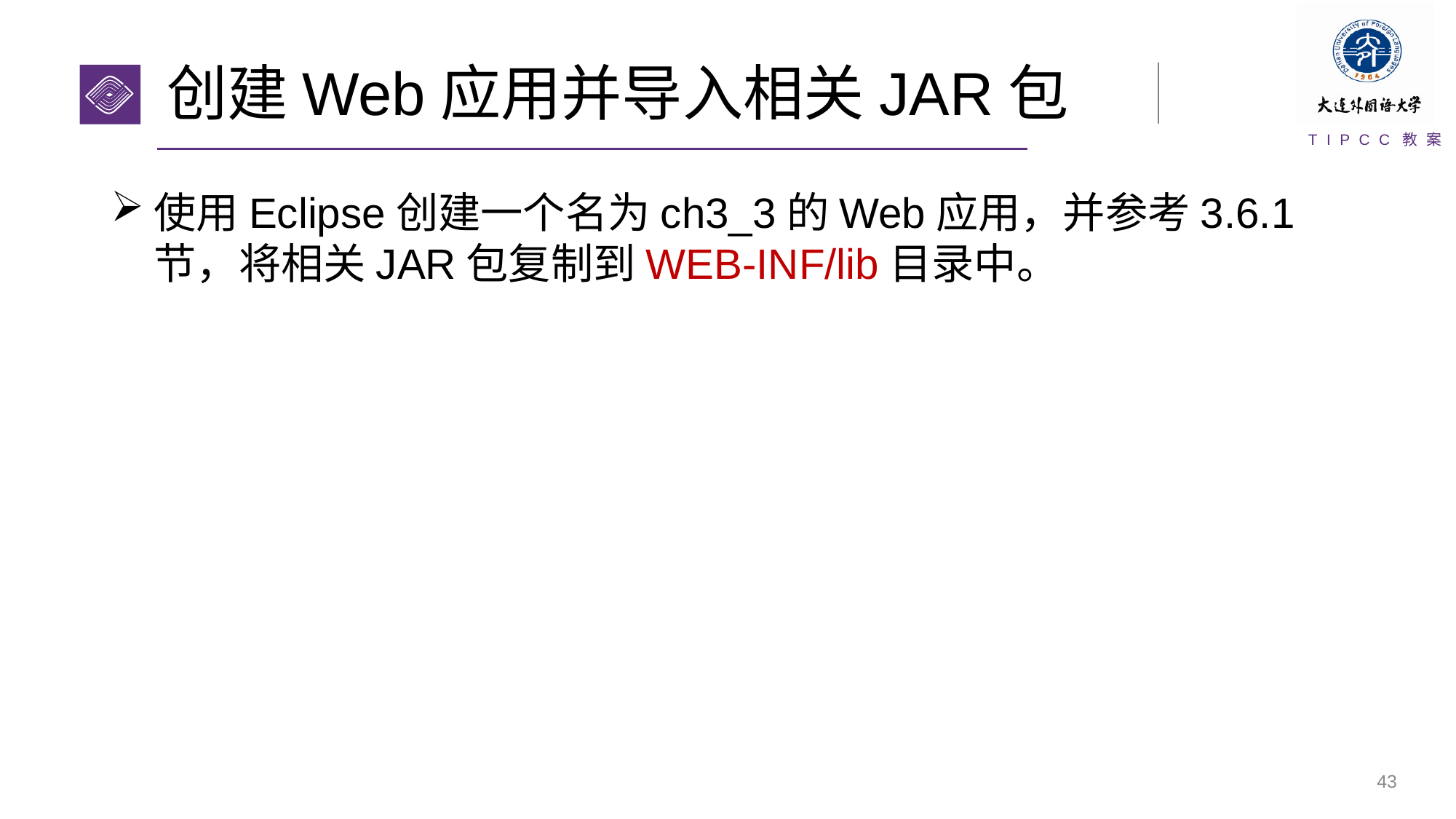

# 创建Web应用并导入相关JAR包
使用Eclipse创建一个名为ch3_3的Web应用，并参考3.6.1节，将相关JAR包复制到WEB-INF/lib目录中。
43